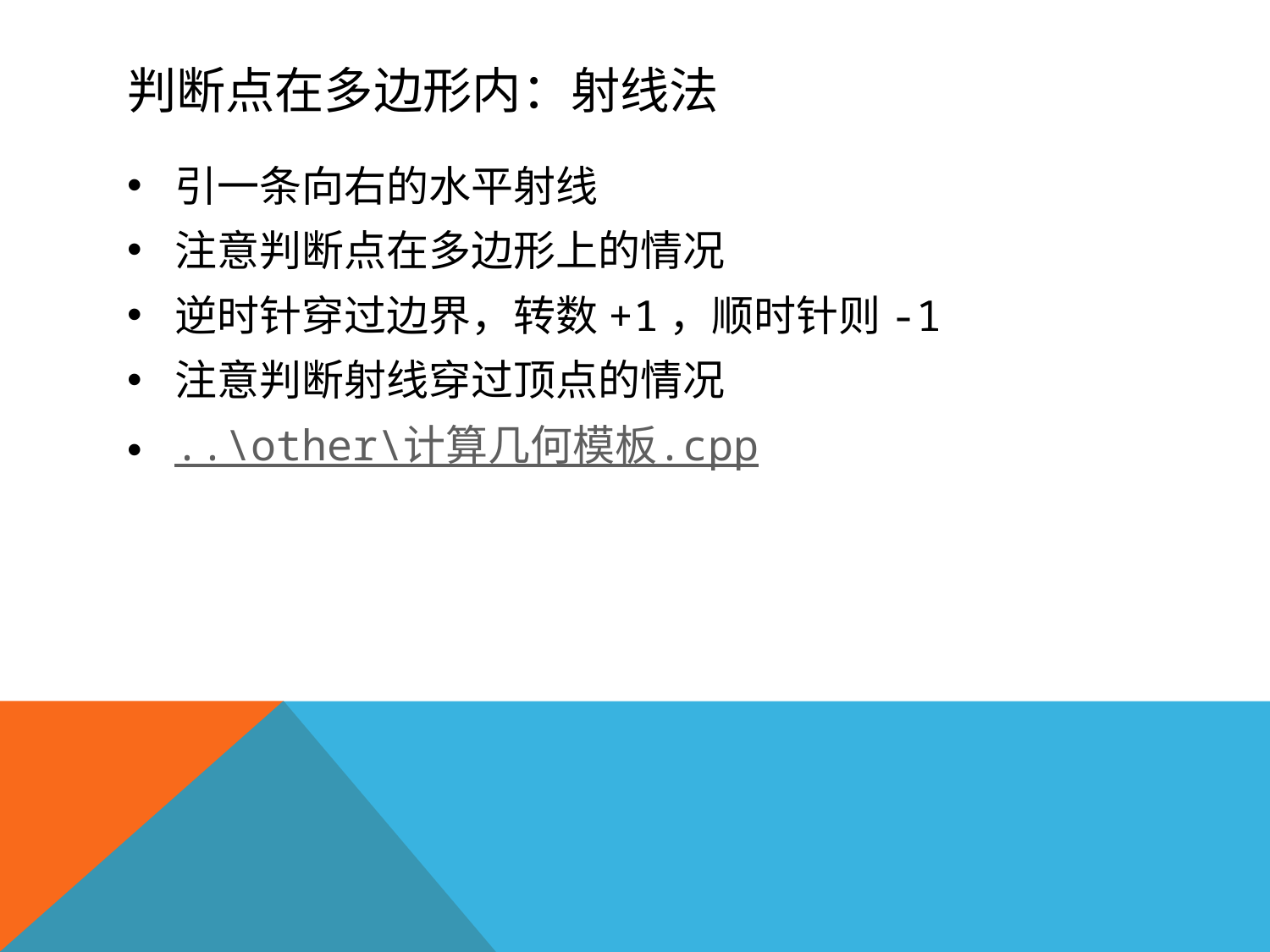

# 判断点在多边形内：射线法
引一条向右的水平射线
注意判断点在多边形上的情况
逆时针穿过边界，转数+1，顺时针则-1
注意判断射线穿过顶点的情况
..\other\计算几何模板.cpp